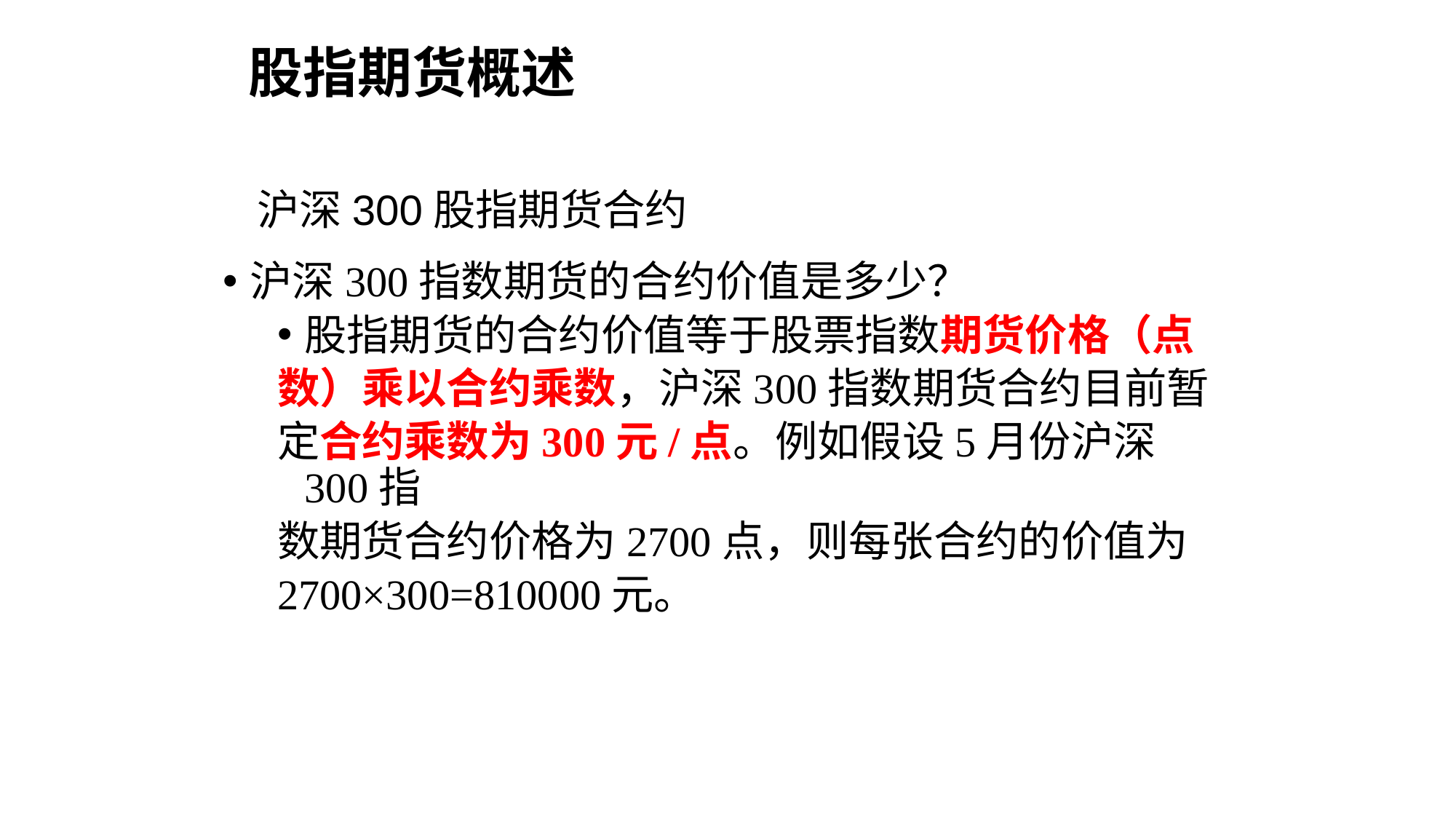

股指期货概述
沪深300股指期货合约
沪深300指数期货的合约价值是多少？
股指期货的合约价值等于股票指数期货价格（点
数）乘以合约乘数，沪深300指数期货合约目前暂
定合约乘数为300元/点。例如假设5月份沪深300指
数期货合约价格为2700点，则每张合约的价值为
2700×300=810000元。